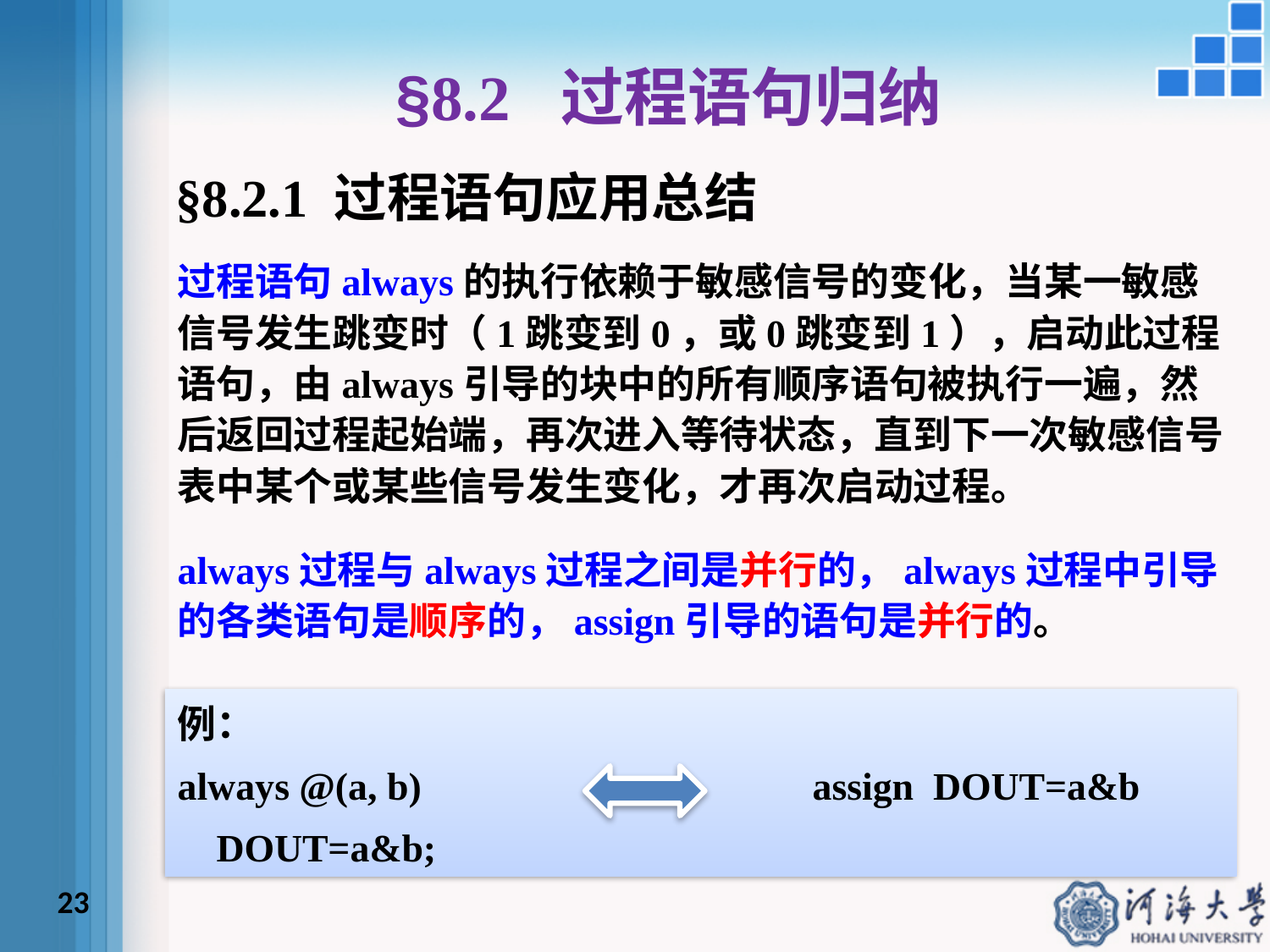

# §8.2  过程语句归纳
§8.2.1 过程语句应用总结
过程语句always的执行依赖于敏感信号的变化，当某一敏感信号发生跳变时（1跳变到0，或0跳变到1），启动此过程语句，由always引导的块中的所有顺序语句被执行一遍，然后返回过程起始端，再次进入等待状态，直到下一次敏感信号表中某个或某些信号发生变化，才再次启动过程。
always过程与always过程之间是并行的，always过程中引导的各类语句是顺序的，assign引导的语句是并行的。
例：
always @(a, b)				assign  DOUT=a&b
    DOUT=a&b;

23